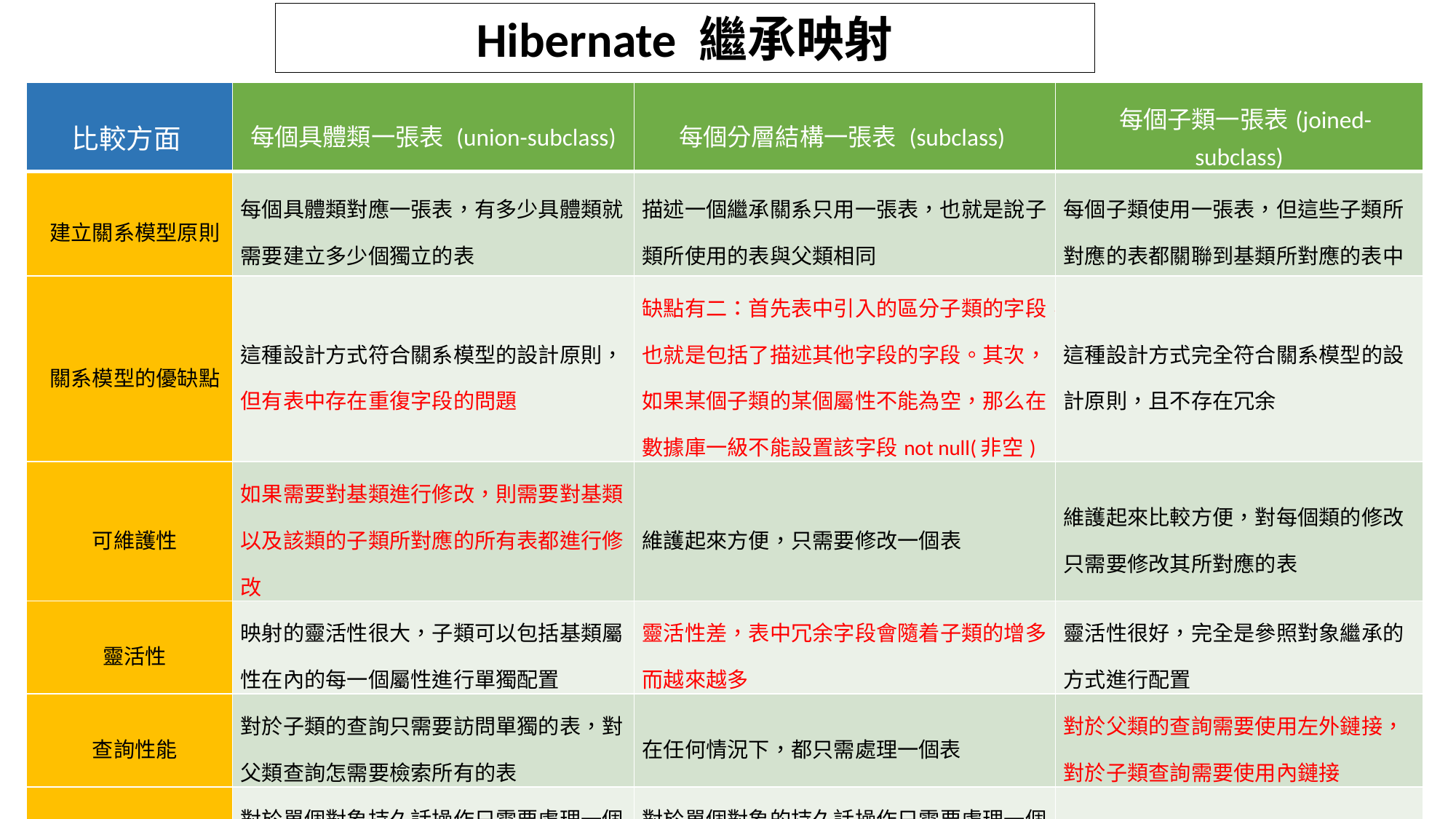

Hibernate 繼承映射
| 比較方面 | 每個具體類一張表 (union-subclass) | 每個分層結構一張表 (subclass) | 每個子類一張表(joined-subclass) |
| --- | --- | --- | --- |
| 建立關系模型原則 | 每個具體類對應一張表，有多少具體類就需要建立多少個獨立的表 | 描述一個繼承關系只用一張表，也就是說子類所使用的表與父類相同 | 每個子類使用一張表，但這些子類所對應的表都關聯到基類所對應的表中 |
| 關系模型的優缺點 | 這種設計方式符合關系模型的設計原則，但有表中存在重復字段的問題 | 缺點有二：首先表中引入的區分子類的字段，也就是包括了描述其他字段的字段。其次，如果某個子類的某個屬性不能為空，那么在數據庫一級不能設置該字段not null(非空) | 這種設計方式完全符合關系模型的設計原則，且不存在冗余 |
| 可維護性 | 如果需要對基類進行修改，則需要對基類以及該類的子類所對應的所有表都進行修改 | 維護起來方便，只需要修改一個表 | 維護起來比較方便，對每個類的修改只需要修改其所對應的表 |
| 靈活性 | 映射的靈活性很大，子類可以包括基類屬性在內的每一個屬性進行單獨配置 | 靈活性差，表中冗余字段會隨着子類的增多而越來越多 | 靈活性很好，完全是參照對象繼承的方式進行配置 |
| 查詢性能 | 對於子類的查詢只需要訪問單獨的表，對父類查詢怎需要檢索所有的表 | 在任何情況下，都只需處理一個表 | 對於父類的查詢需要使用左外鏈接，對於子類查詢需要使用內鏈接 |
| 維護性能 | 對於單個對象持久話操作只需要處理一個表 | 對於單個對象的持久話操作只需要處理一個表 | 對於子類的持久話至少要處理兩個表 |